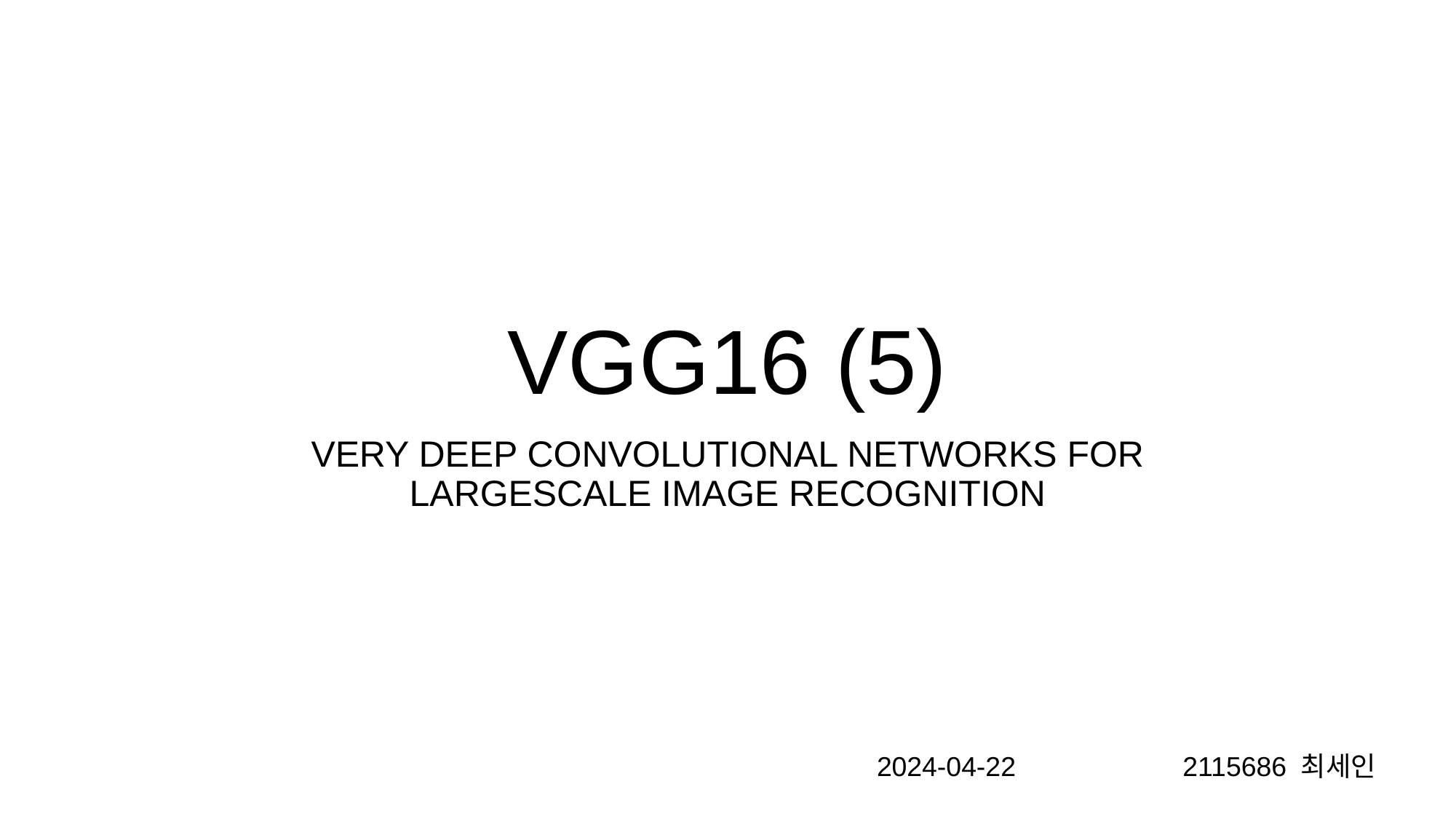

# VGG16 (5)
VERY DEEP CONVOLUTIONAL NETWORKS FOR LARGESCALE IMAGE RECOGNITION
2024-04-22
2115686 최세인